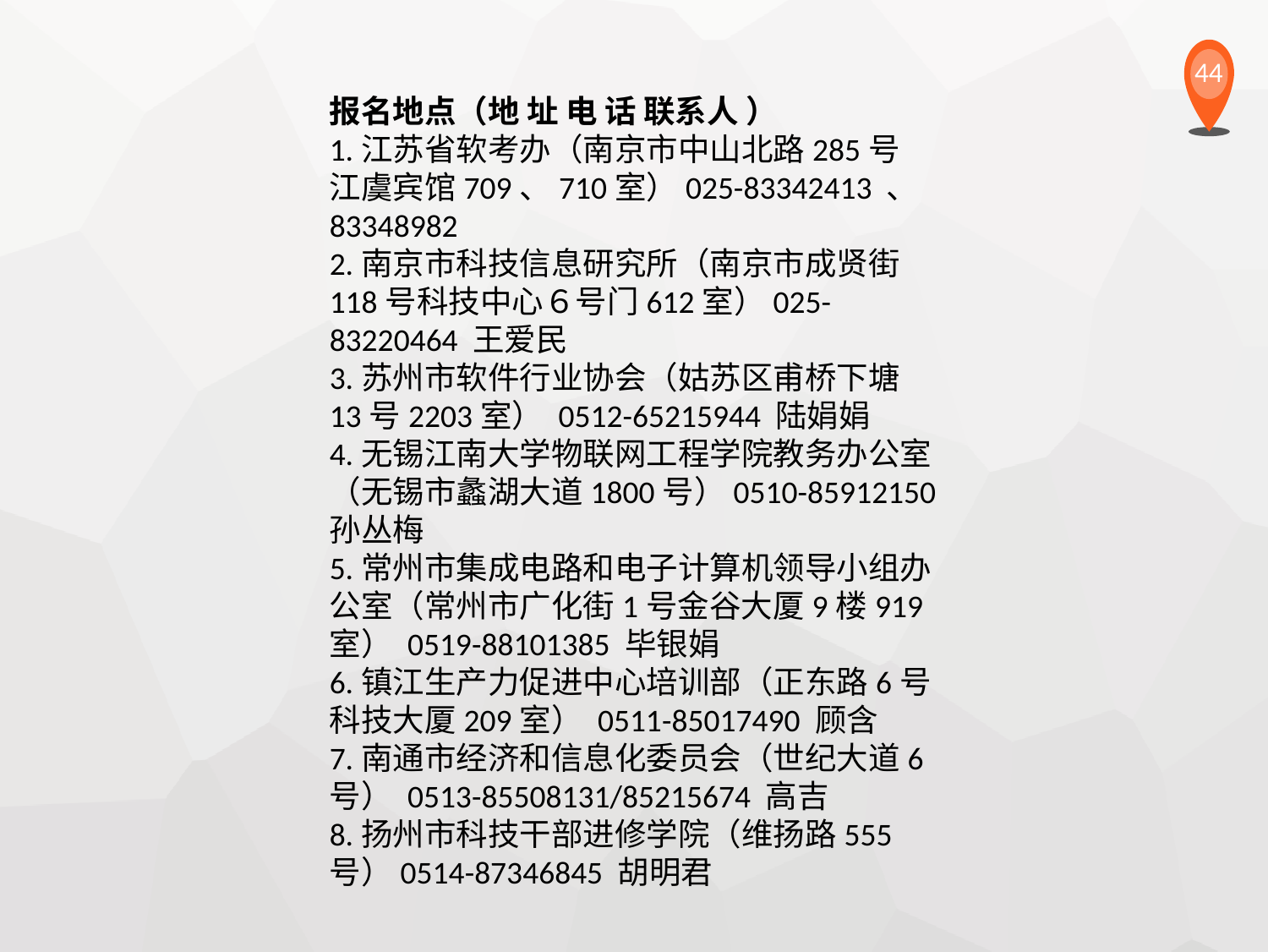

44
报名地点（地 址 电 话 联系人 ）
1.江苏省软考办（南京市中山北路285号 江虞宾馆709、710室）025-83342413 、83348982
2.南京市科技信息研究所（南京市成贤街118号科技中心６号门612室）025-83220464 王爱民
3.苏州市软件行业协会（姑苏区甫桥下塘13号2203室） 0512-65215944 陆娟娟
4.无锡江南大学物联网工程学院教务办公室（无锡市蠡湖大道1800号）0510-85912150 孙丛梅
5.常州市集成电路和电子计算机领导小组办公室（常州市广化街1号金谷大厦9楼919室） 0519-88101385 毕银娟
6.镇江生产力促进中心培训部（正东路6号科技大厦209室） 0511-85017490 顾含
7.南通市经济和信息化委员会（世纪大道6号） 0513-85508131/85215674 高吉
8.扬州市科技干部进修学院（维扬路555号）0514-87346845 胡明君